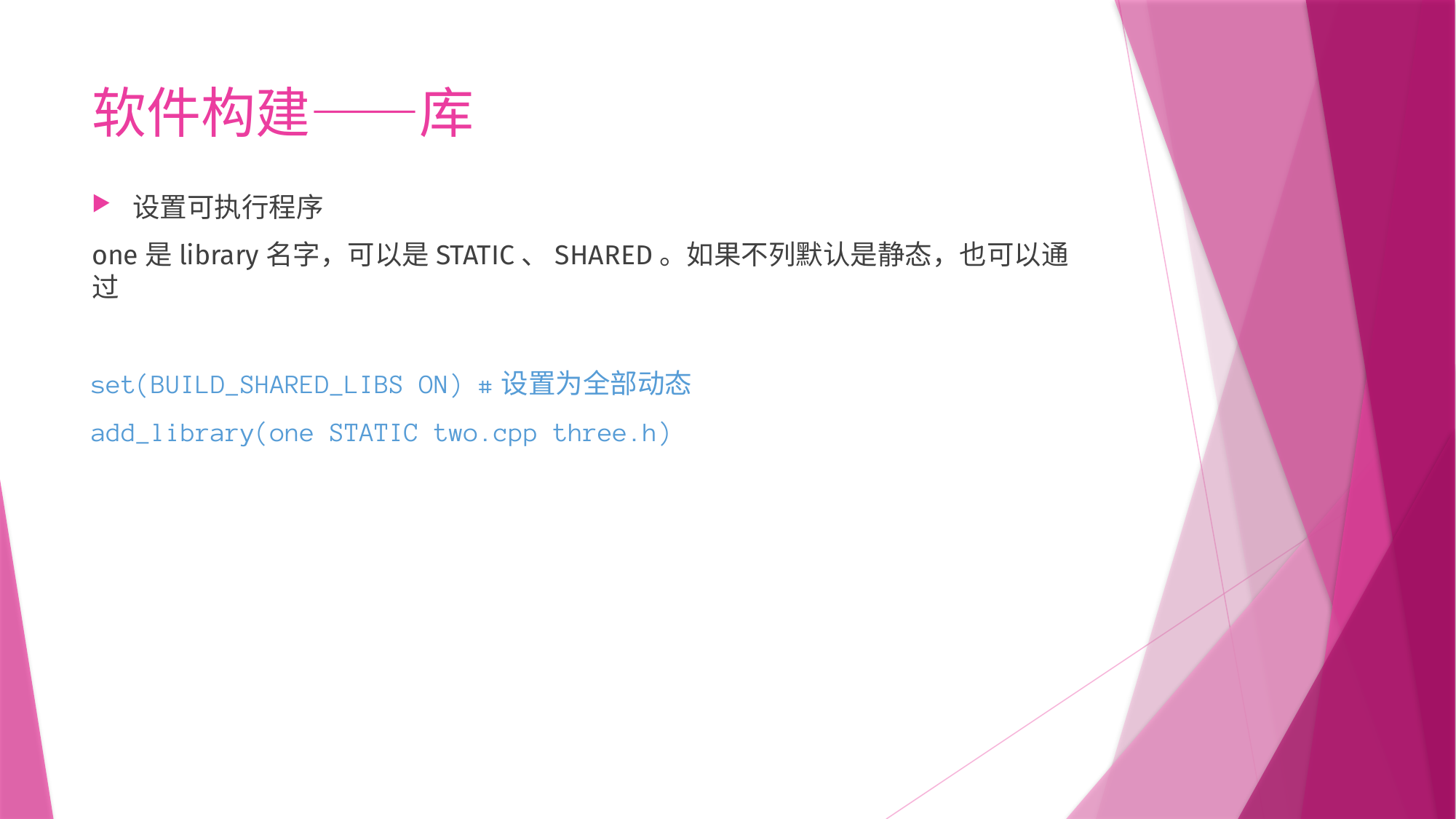

# 软件构建——库
设置可执行程序
one是library名字，可以是STATIC、SHARED。如果不列默认是静态，也可以通过

set(BUILD_SHARED_LIBS ON) #设置为全部动态
add_library(one STATIC two.cpp three.h)